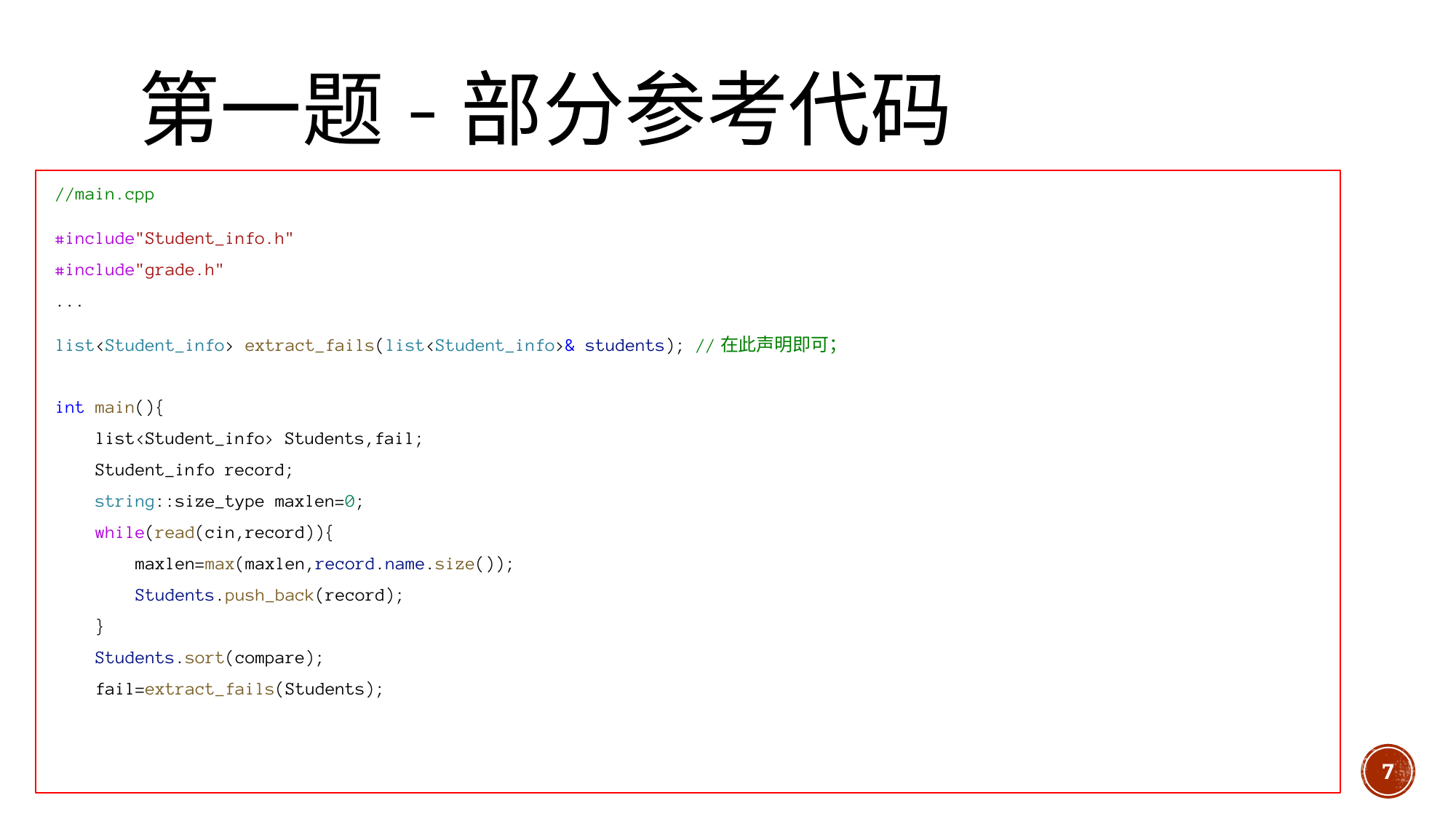

# 第一题-部分参考代码

//main.cpp
#include"Student_info.h"
#include"grade.h"
...
list<Student_info> extract_fails(list<Student_info>& students); //在此声明即可；

int main(){
    list<Student_info> Students,fail;
    Student_info record;
    string::size_type maxlen=0;
    while(read(cin,record)){
        maxlen=max(maxlen,record.name.size());
        Students.push_back(record);
    }
    Students.sort(compare);
    fail=extract_fails(Students);

7